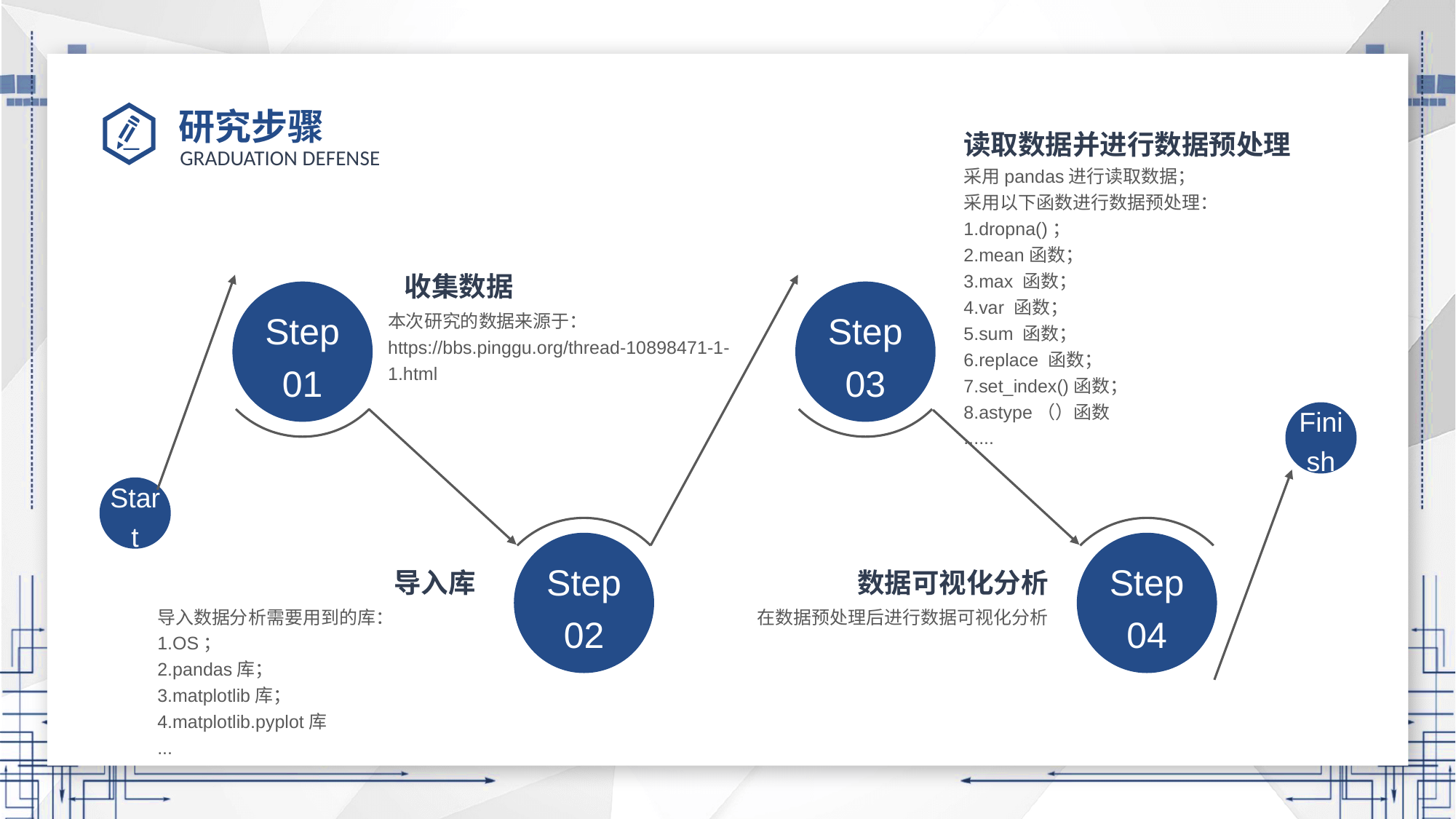

# 研究步骤
读取数据并进行数据预处理
采用pandas进行读取数据；
采用以下函数进行数据预处理：
1.dropna()；
2.mean函数；
3.max 函数；
4.var 函数；
5.sum 函数；
6.replace 函数；
7.set_index()函数；
8.astype（）函数
......

收集数据
Step 01
Step 03
本次研究的数据来源于：
https://bbs.pinggu.org/thread-10898471-1-1.html
Finish
Start

Step 02
Step 04
导入库
数据可视化分析
在数据预处理后进行数据可视化分析
导入数据分析需要用到的库：
1.OS；
2.pandas库；
3.matplotlib库；
4.matplotlib.pyplot库
...